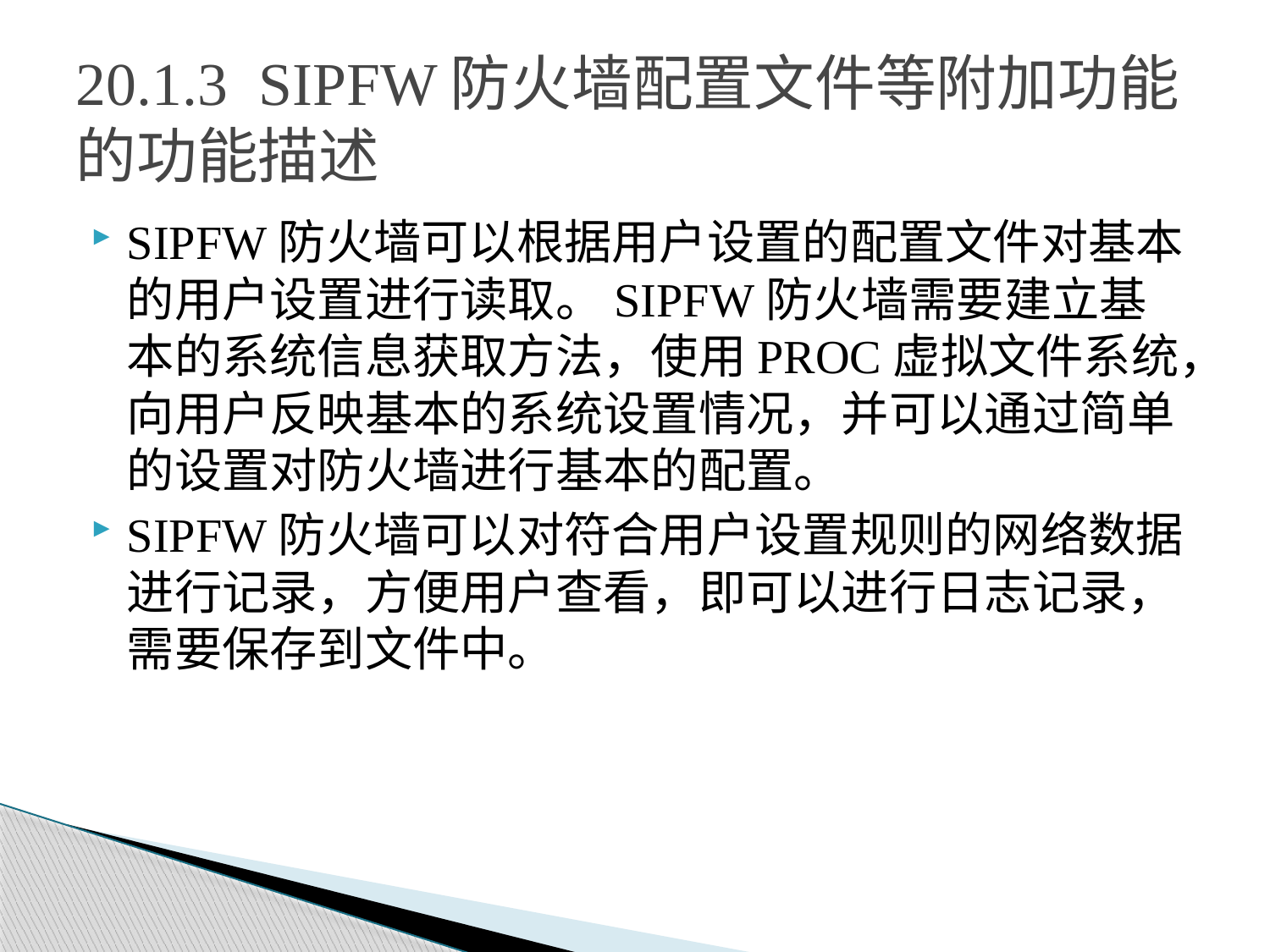

# 20.1.3  SIPFW防火墙配置文件等附加功能的功能描述
SIPFW防火墙可以根据用户设置的配置文件对基本的用户设置进行读取。SIPFW防火墙需要建立基本的系统信息获取方法，使用PROC虚拟文件系统，向用户反映基本的系统设置情况，并可以通过简单的设置对防火墙进行基本的配置。
SIPFW防火墙可以对符合用户设置规则的网络数据进行记录，方便用户查看，即可以进行日志记录，需要保存到文件中。